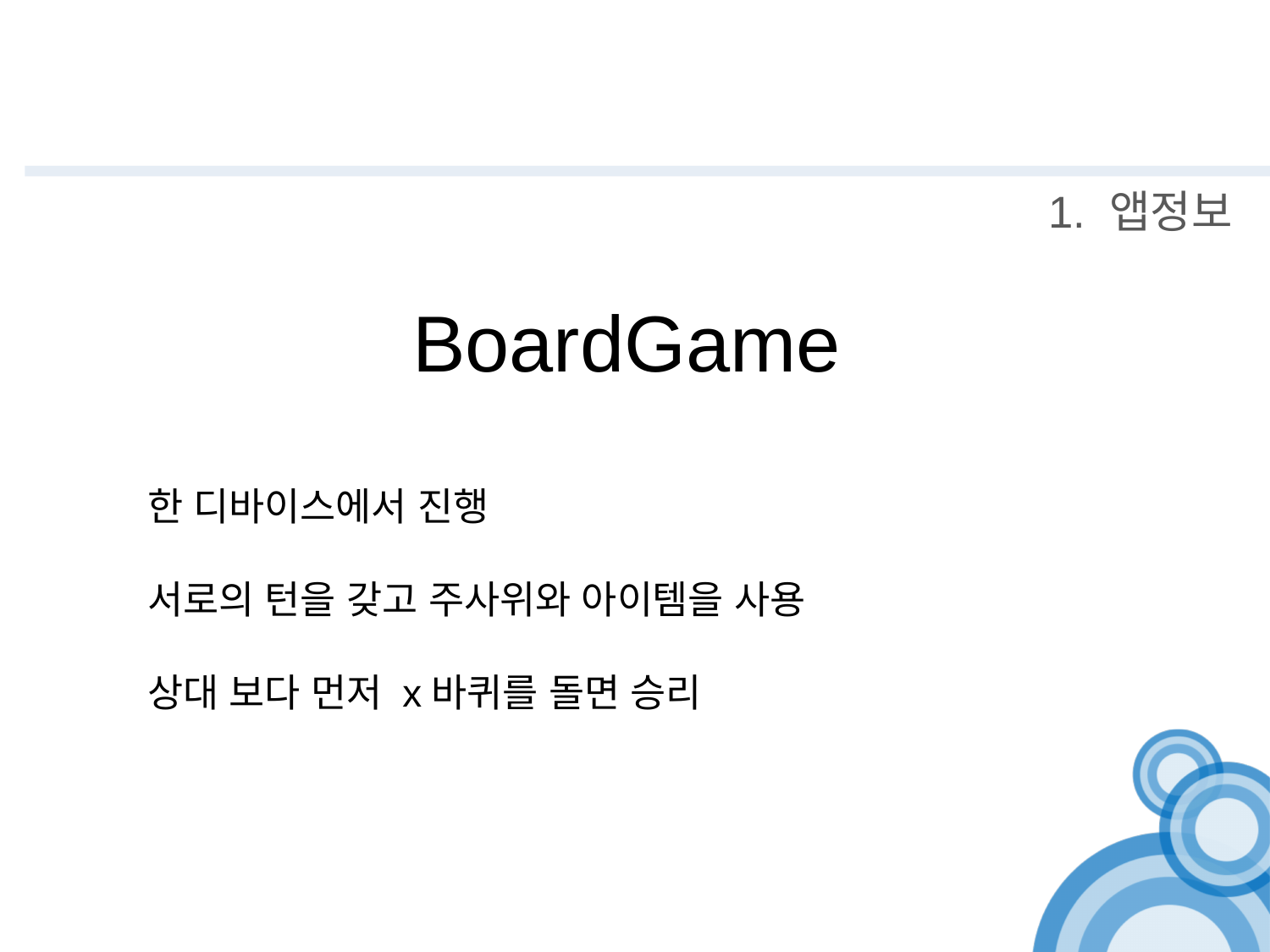

# 1. 앱정보
BoardGame

한 디바이스에서 진행

서로의 턴을 갖고 주사위와 아이템을 사용

상대 보다 먼저 x바퀴를 돌면 승리